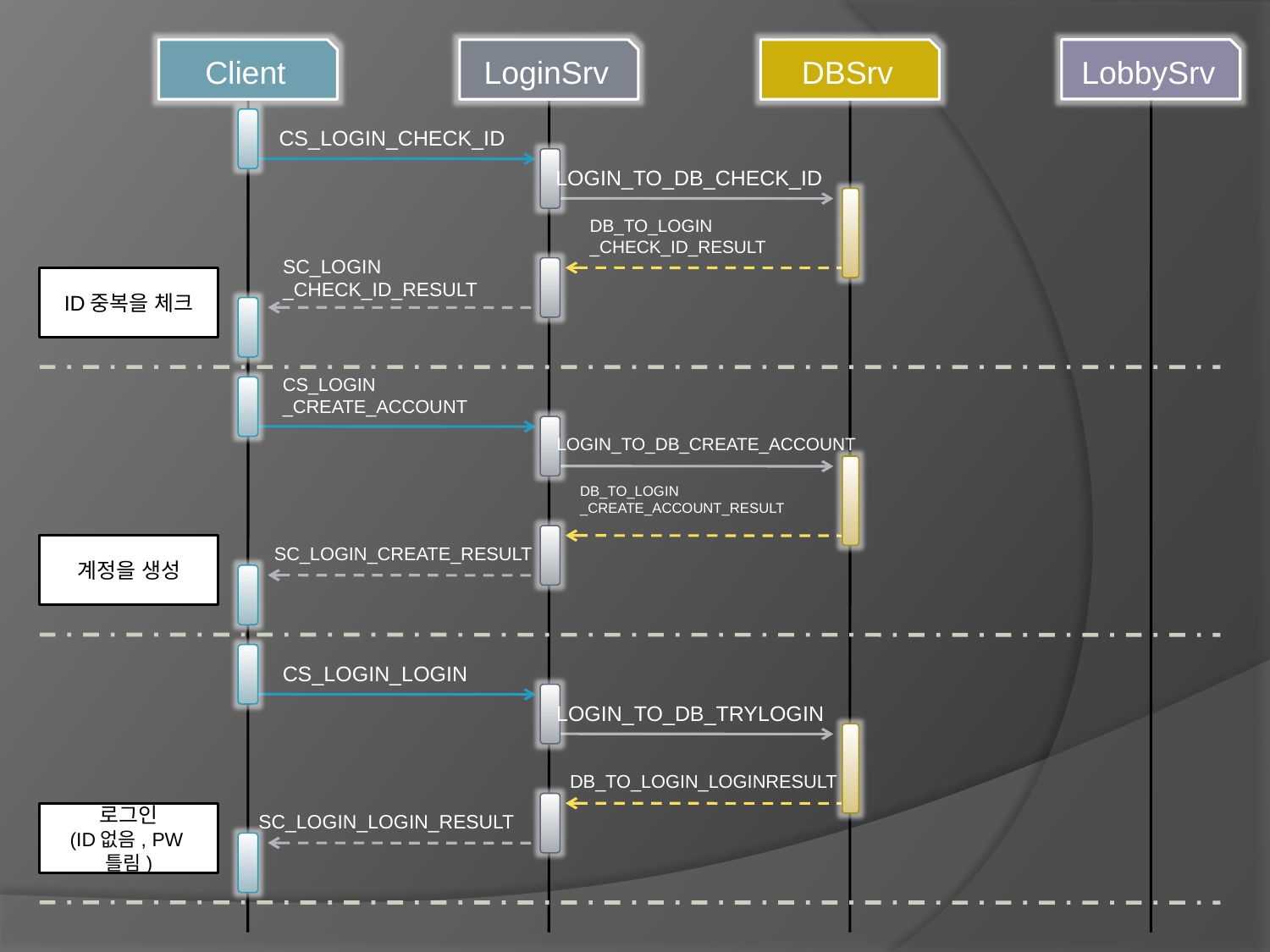

LobbySrv
Client
LoginSrv
DBSrv

CS_LOGIN_CHECK_ID

LOGIN_TO_DB_CHECK_ID

DB_TO_LOGIN
_CHECK_ID_RESULT
SC_LOGIN
_CHECK_ID_RESULT

ID중복을 체크

CS_LOGIN
_CREATE_ACCOUNT

LOGIN_TO_DB_CREATE_ACCOUNT

DB_TO_LOGIN
_CREATE_ACCOUNT_RESULT

계정을 생성
SC_LOGIN_CREATE_RESULT

CS_LOGIN_LOGIN

LOGIN_TO_DB_TRYLOGIN

DB_TO_LOGIN_LOGINRESULT

로그인
(ID없음, PW틀림)
SC_LOGIN_LOGIN_RESULT